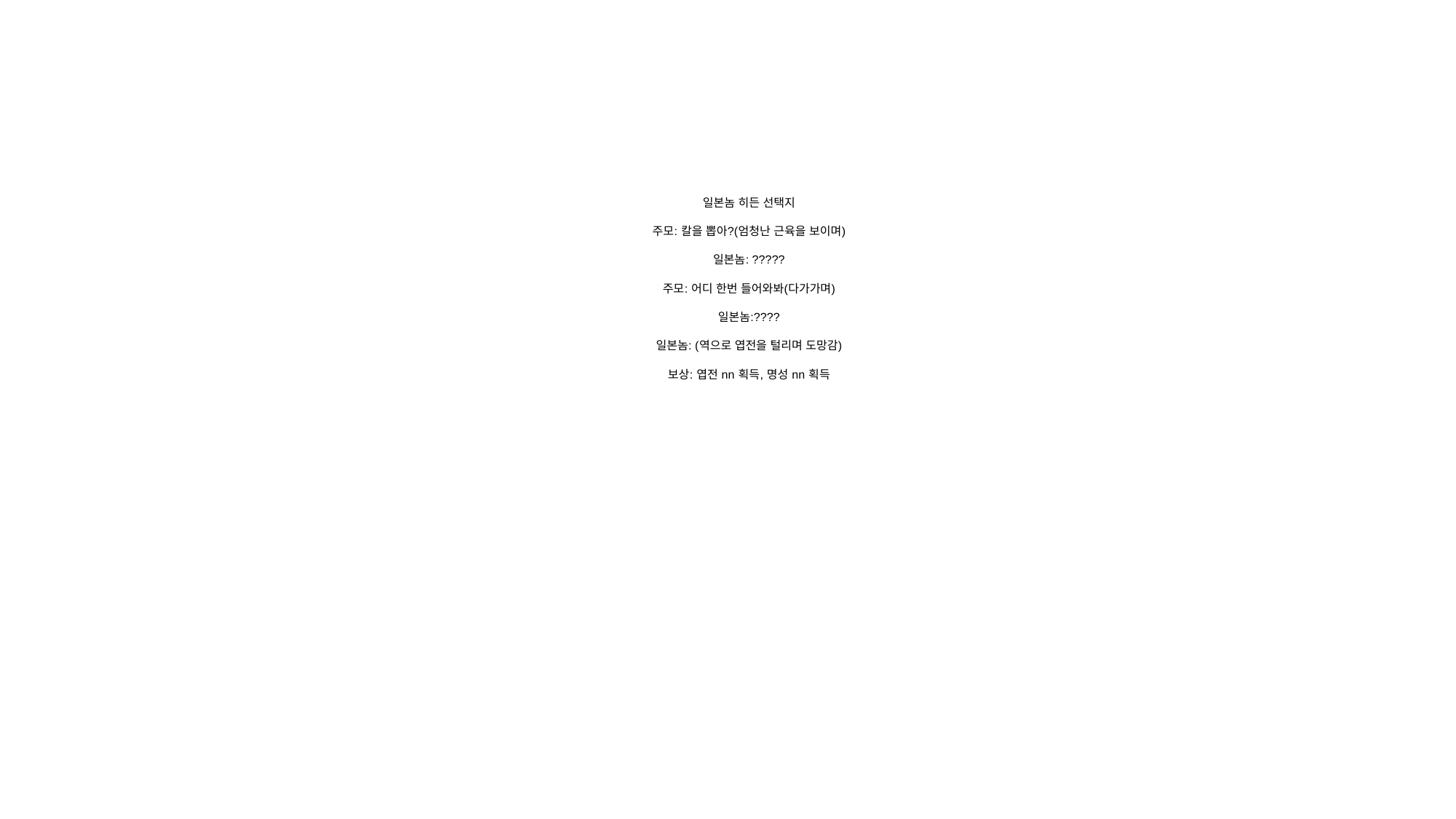

일본놈 히든 선택지

주모: 칼을 뽑아?(엄청난 근육을 보이며)

일본놈: ?????

주모: 어디 한번 들어와봐(다가가며)

일본놈:????

일본놈: (역으로 엽전을 털리며 도망감)

보상: 엽전 nn 획득, 명성 nn 획득